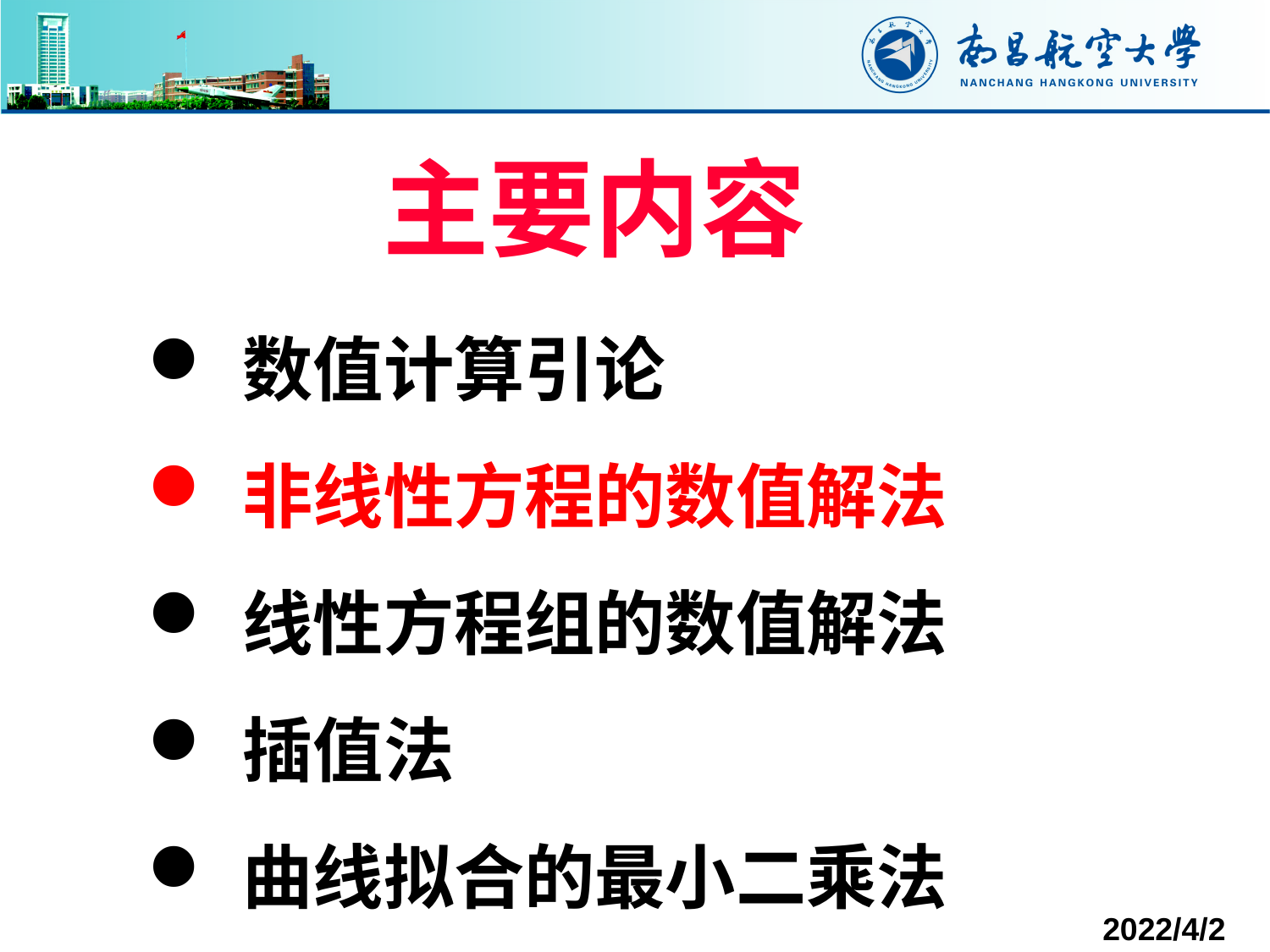

主要内容
数值计算引论
非线性方程的数值解法
线性方程组的数值解法
插值法
曲线拟合的最小二乘法